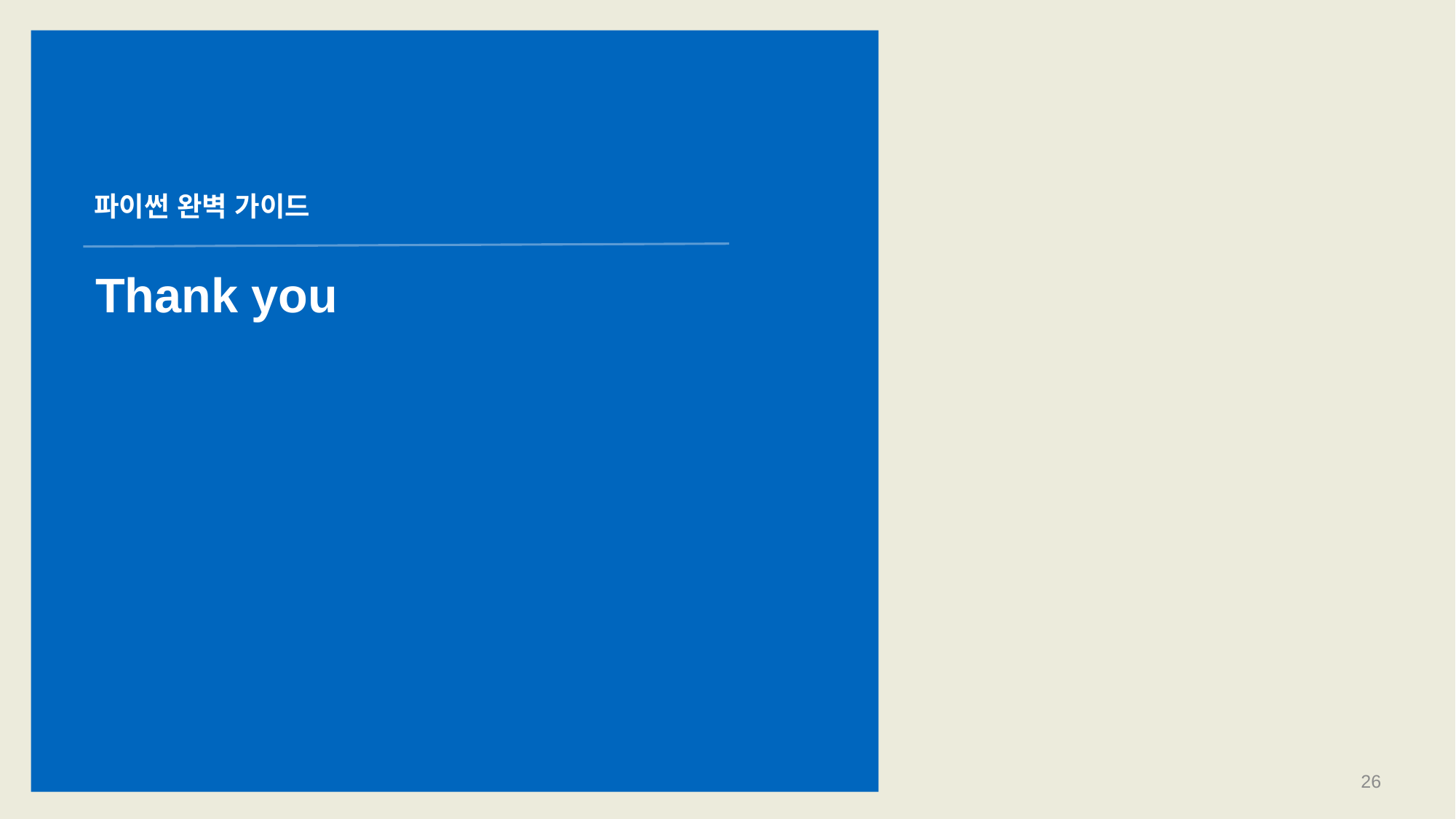

# 파이썬 완벽 가이드
Thank you
26